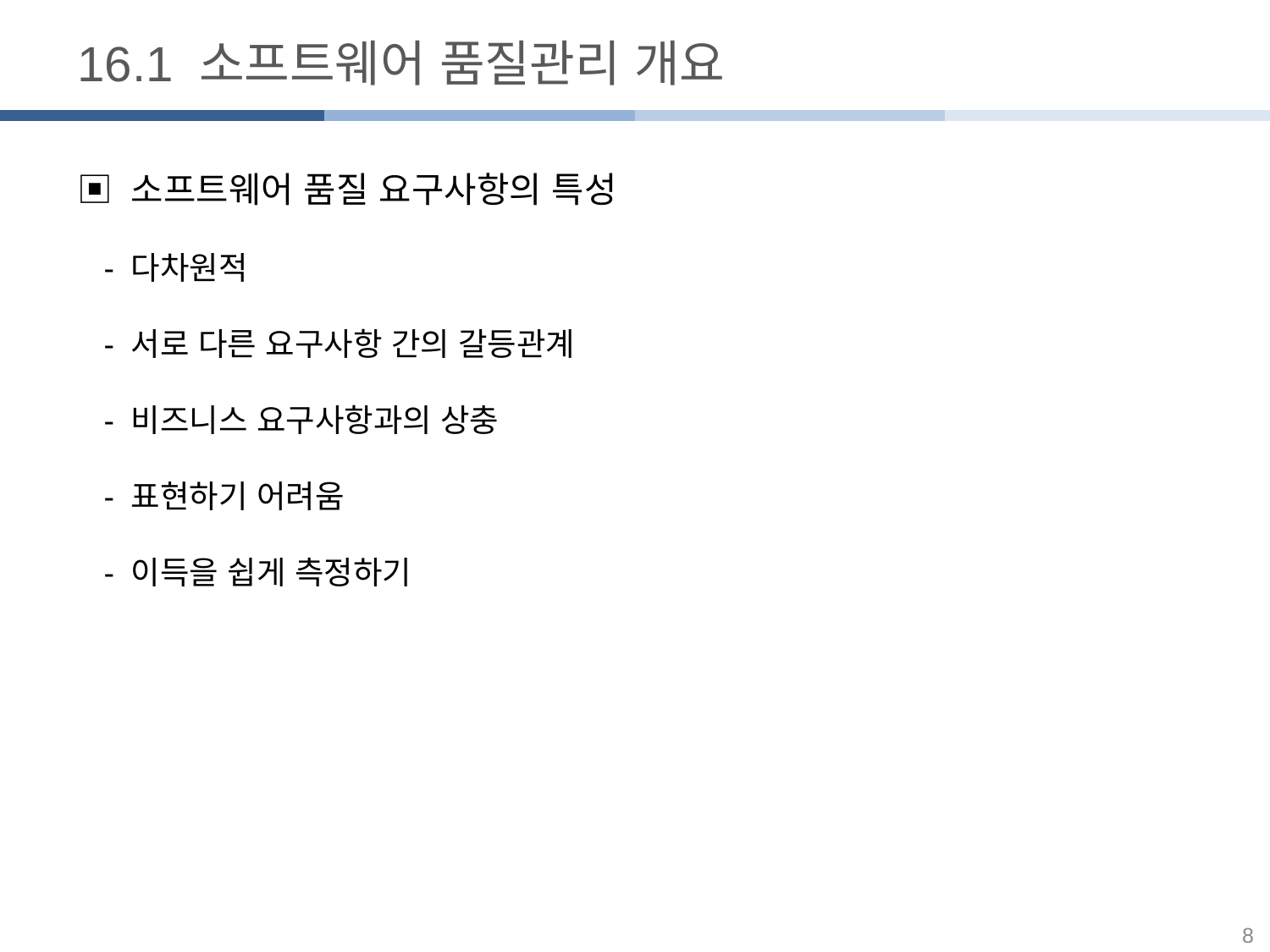

16.1 소프트웨어 품질관리 개요
▣ 소프트웨어 품질 요구사항의 특성
   - 다차원적
   - 서로 다른 요구사항 간의 갈등관계
   - 비즈니스 요구사항과의 상충
   - 표현하기 어려움
   - 이득을 쉽게 측정하기

8